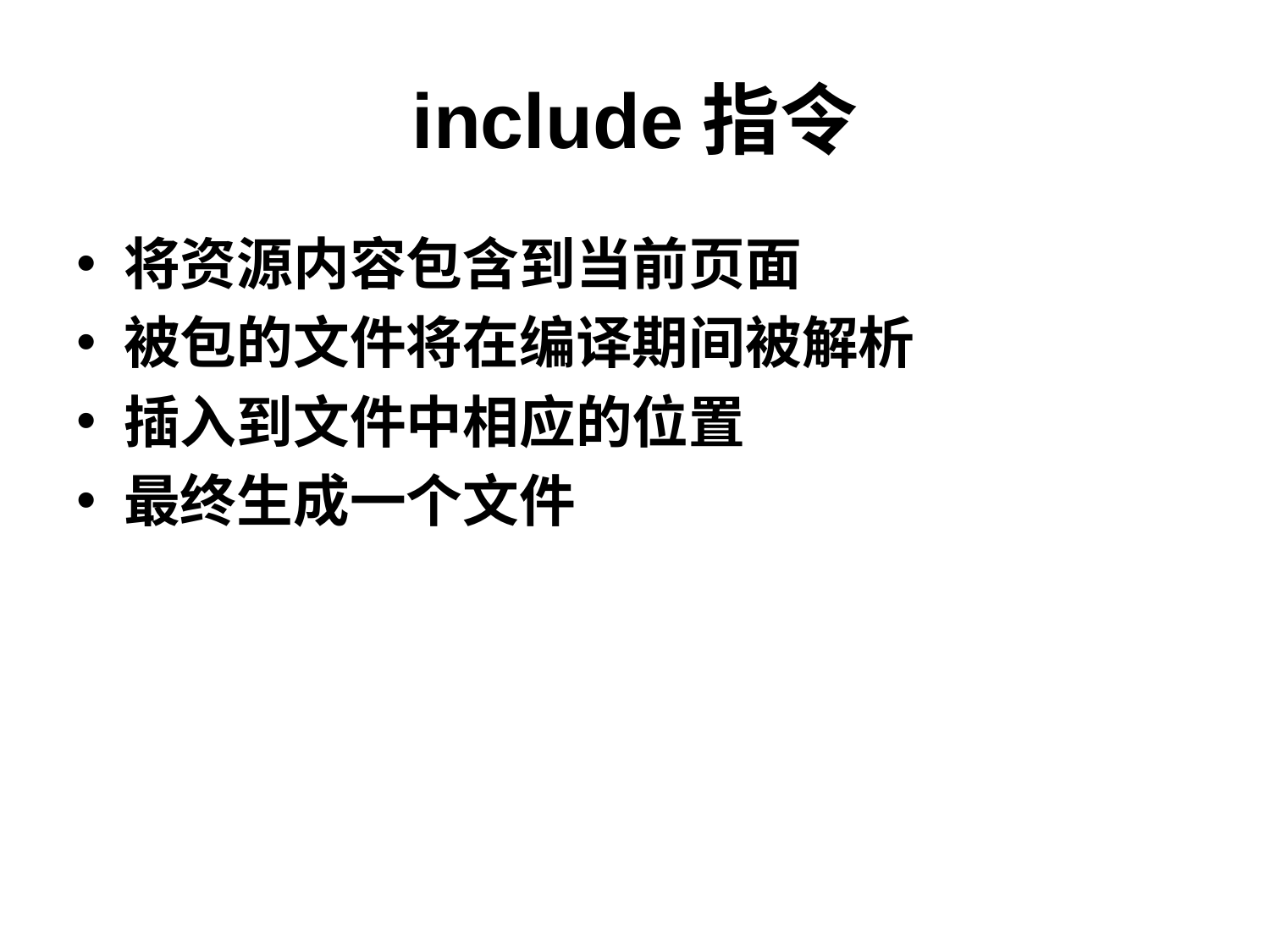

# include指令
将资源内容包含到当前页面
被包的文件将在编译期间被解析
插入到文件中相应的位置
最终生成一个文件